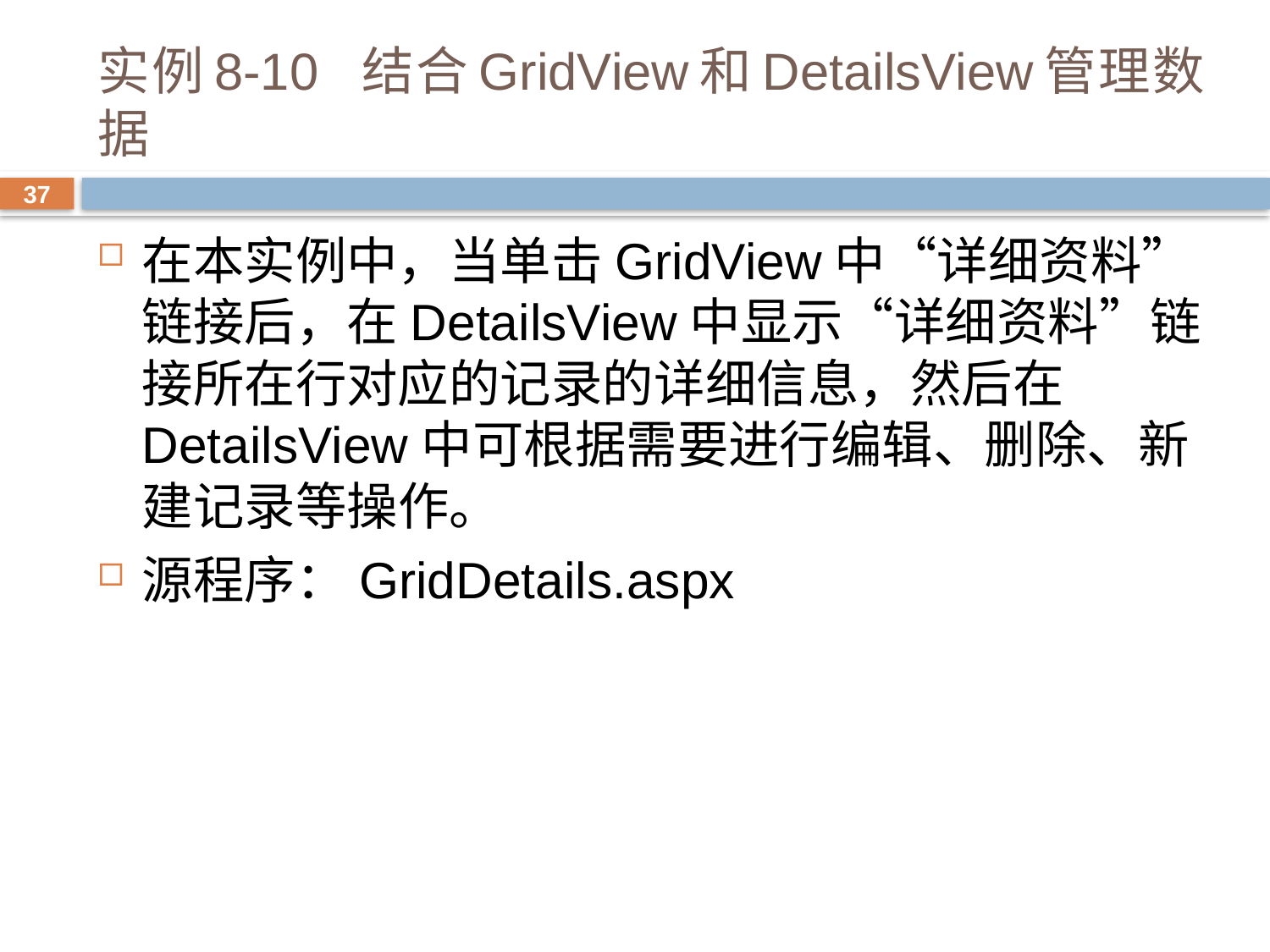

# 实例8-10  结合GridView和DetailsView管理数据
37
在本实例中，当单击GridView中“详细资料”链接后，在DetailsView中显示“详细资料”链接所在行对应的记录的详细信息，然后在DetailsView中可根据需要进行编辑、删除、新建记录等操作。
源程序：GridDetails.aspx